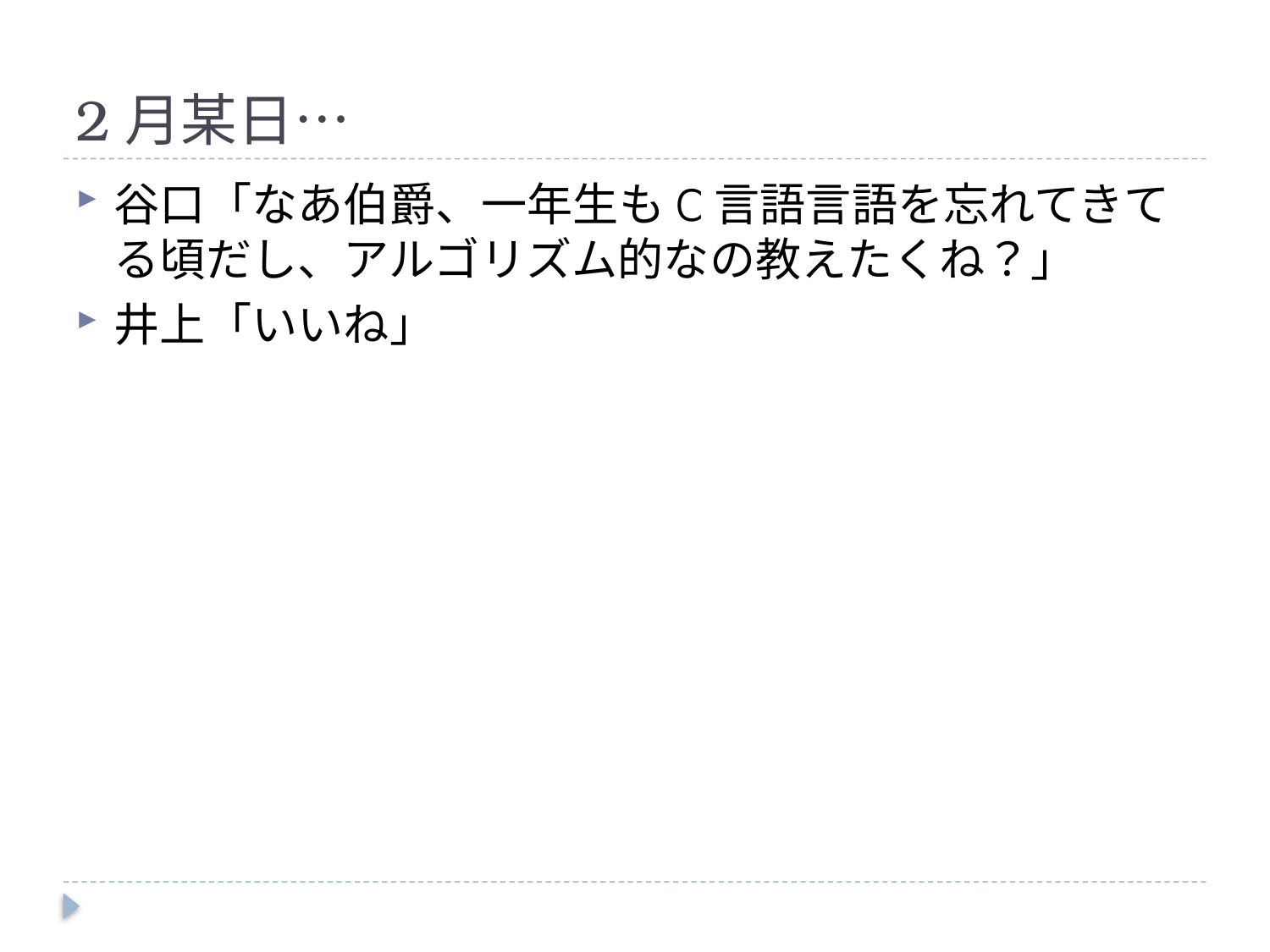

# 2月某日…
谷口「なあ伯爵、一年生もC言語言語を忘れてきてる頃だし、アルゴリズム的なの教えたくね？」
井上「いいね」